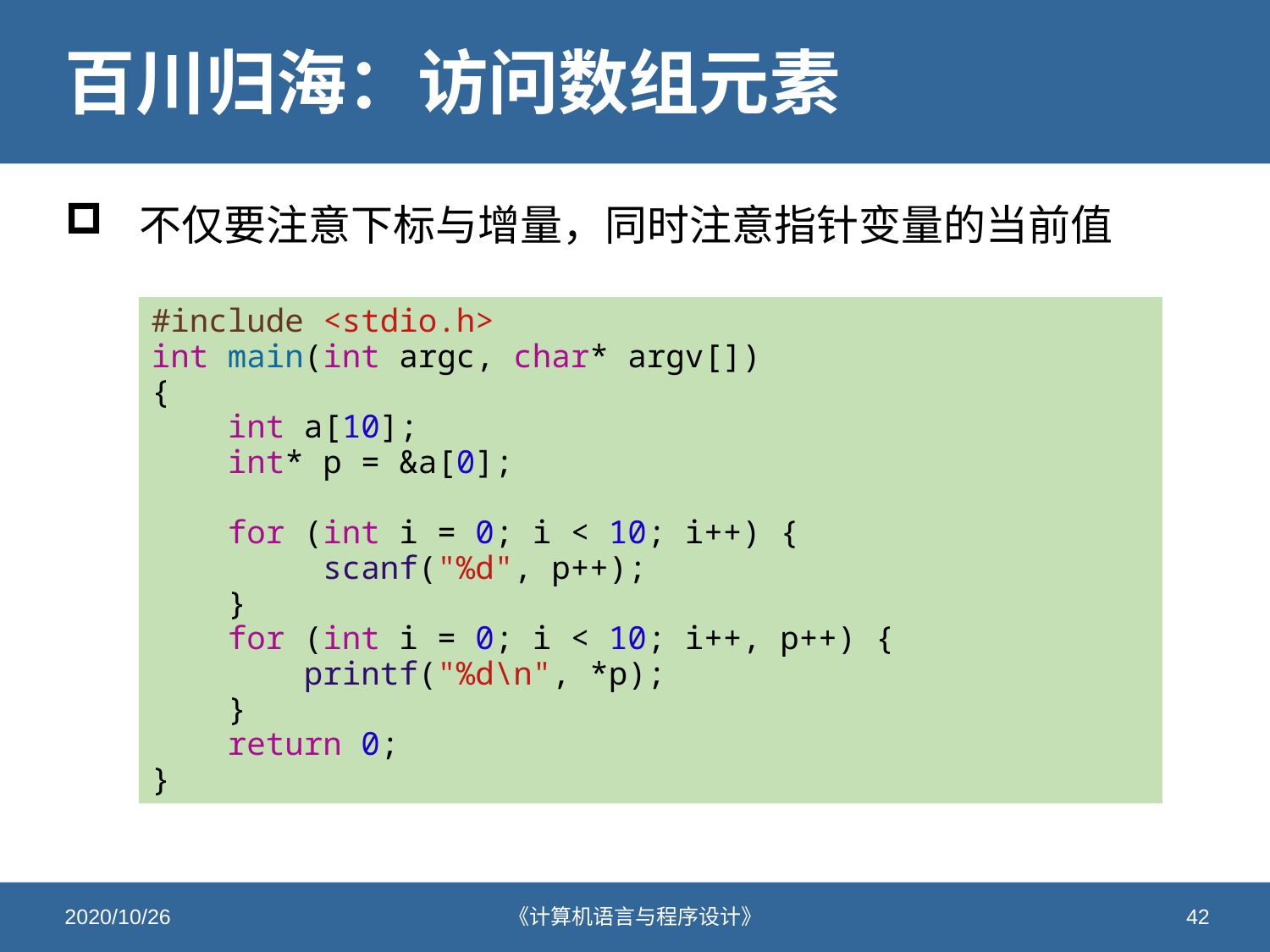

# 百川归海：访问数组元素
不仅要注意下标与增量，同时注意指针变量的当前值

#include <stdio.h>
int main(int argc, char* argv[])
{
    int a[10];
    int* p = &a[0];

    for (int i = 0; i < 10; i++) {
         scanf("%d", p++);
    }
    for (int i = 0; i < 10; i++, p++) {
        printf("%d\n", *p);
    }
    return 0;
}
2020/10/26
《计算机语言与程序设计》
42